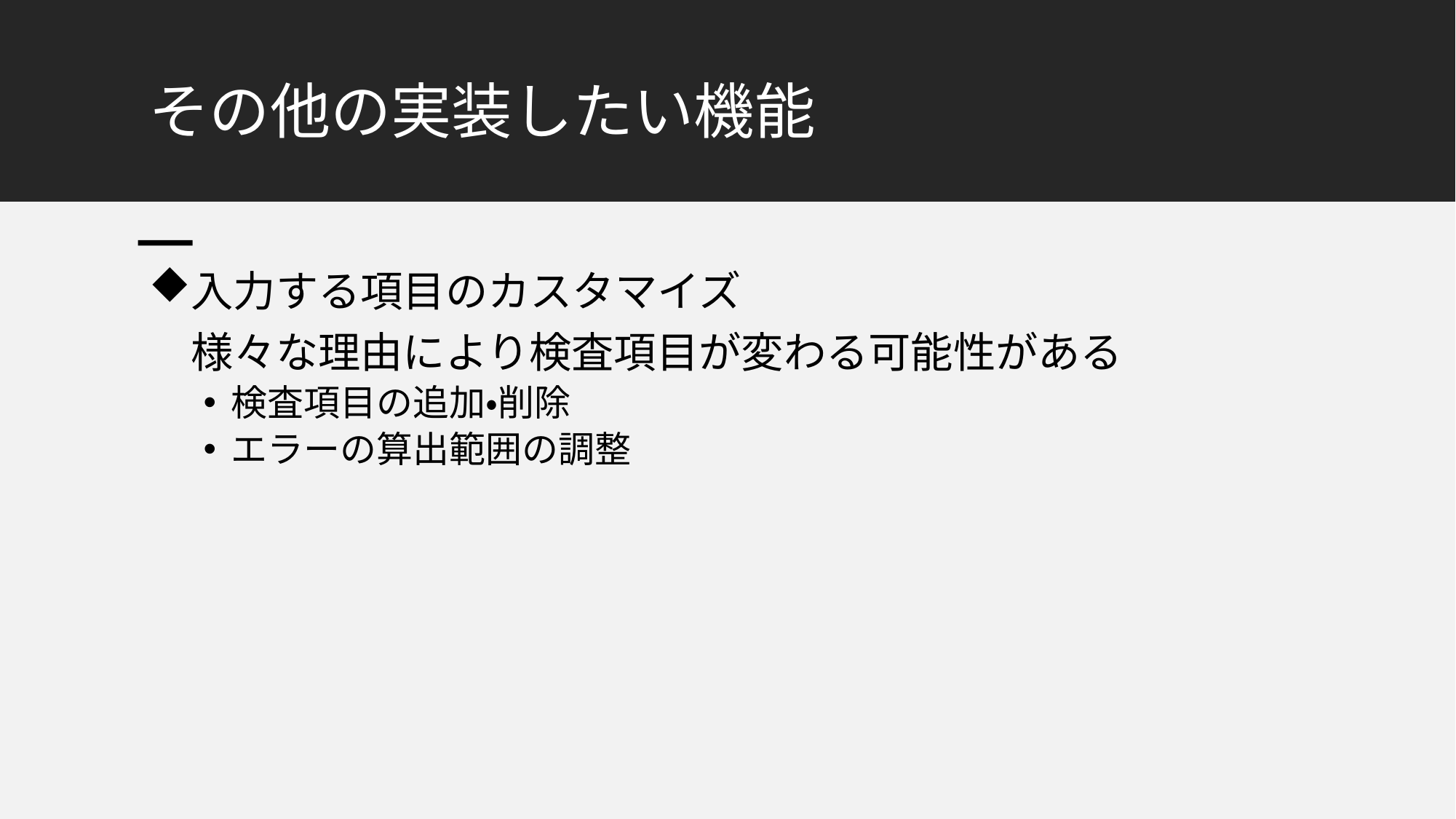

# その他の実装したい機能

入力する項目のカスタマイズ
　様々な理由により検査項目が変わる可能性がある
検査項目の追加・削除
エラーの算出範囲の調整